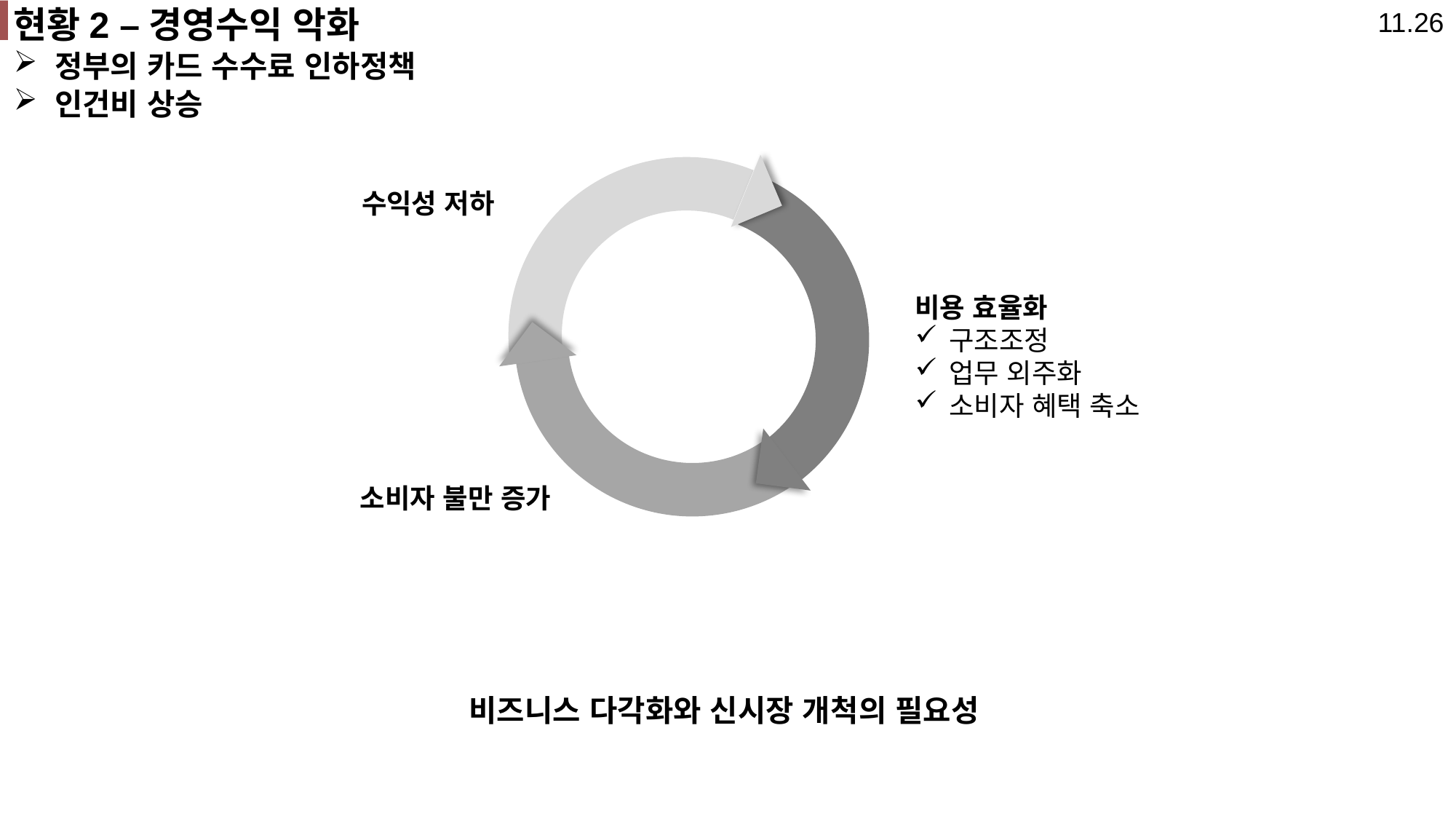

현황2 –경영수익 악화
정부의 카드 수수료 인하정책
인건비 상승

11.26

수익성 저하
비용 효율화
구조조정
업무 외주화
소비자 혜택 축소
소비자 불만 증가
비즈니스 다각화와 신시장 개척의 필요성